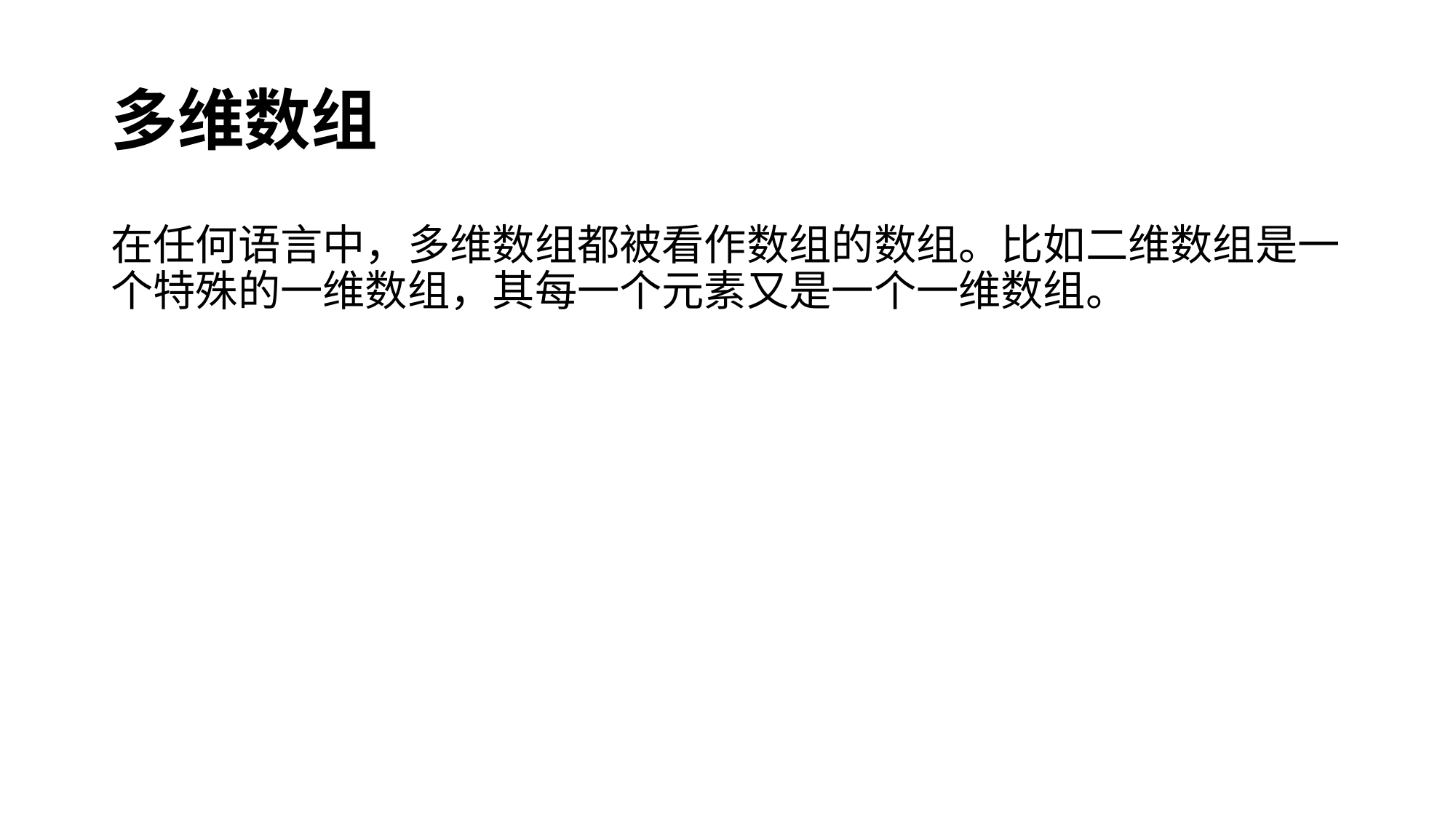

# 多维数组
在任何语言中，多维数组都被看作数组的数组。比如二维数组是一个特殊的一维数组，其每一个元素又是一个一维数组。